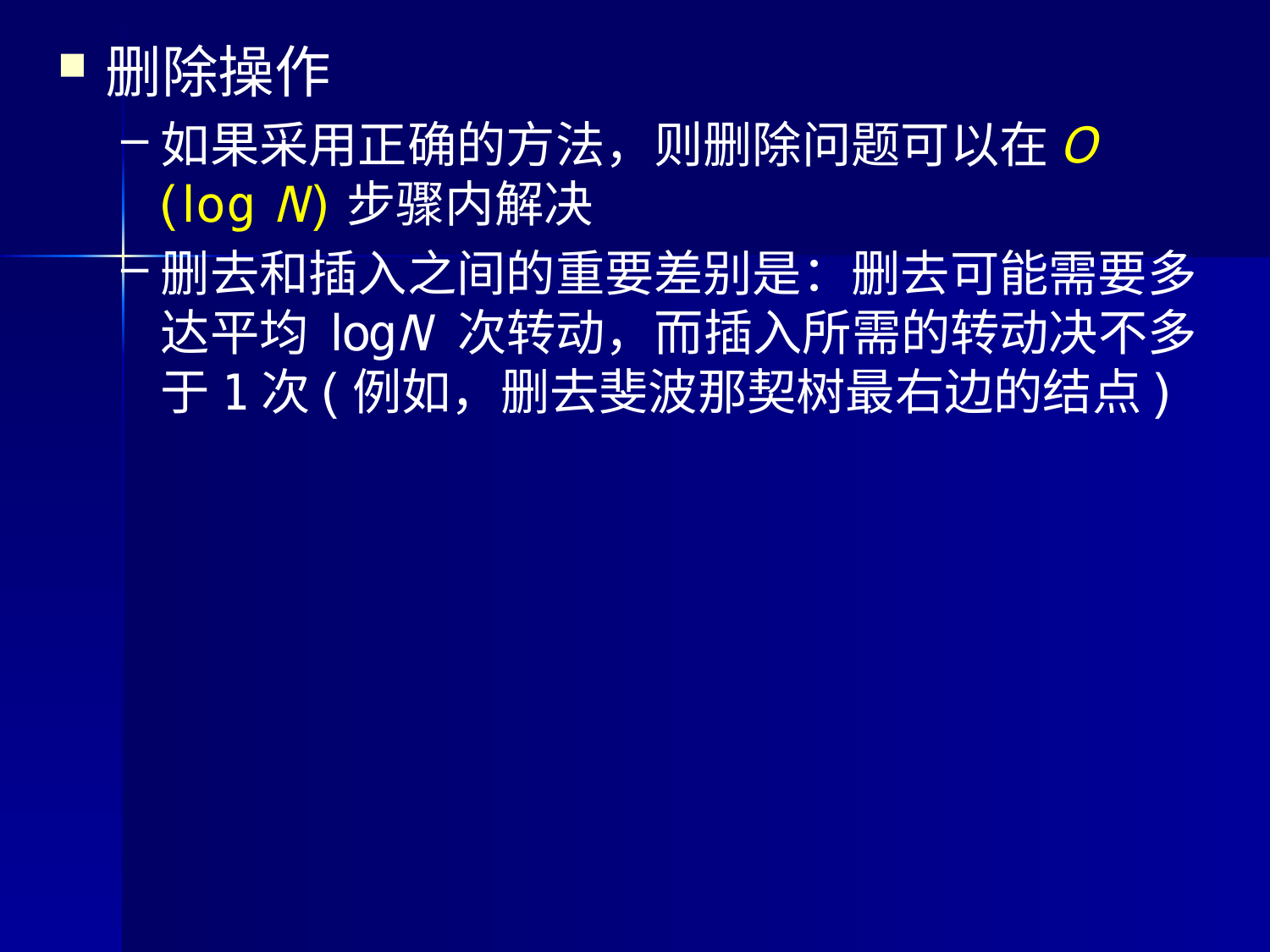

删除操作
如果采用正确的方法，则删除问题可以在O (log N)步骤内解决
删去和插入之间的重要差别是：删去可能需要多达平均 logN 次转动，而插入所需的转动决不多于1次(例如，删去斐波那契树最右边的结点)